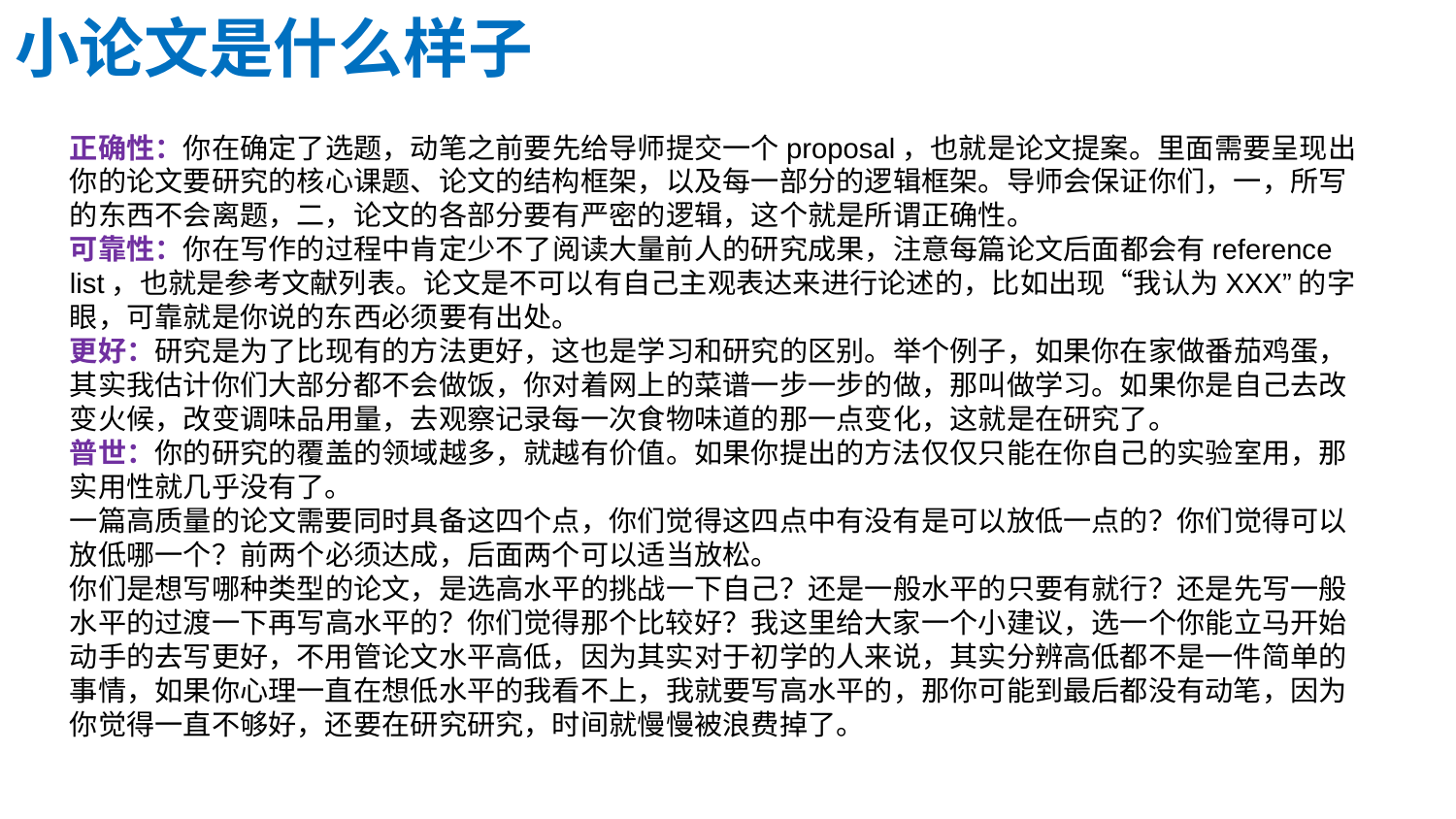

小论文是什么样子
正确性：你在确定了选题，动笔之前要先给导师提交一个proposal，也就是论文提案。里面需要呈现出你的论文要研究的核心课题、论文的结构框架，以及每一部分的逻辑框架。导师会保证你们，一，所写的东西不会离题，二，论文的各部分要有严密的逻辑，这个就是所谓正确性。
可靠性：你在写作的过程中肯定少不了阅读大量前人的研究成果，注意每篇论文后面都会有reference list，也就是参考文献列表。论文是不可以有自己主观表达来进行论述的，比如出现“我认为XXX”的字眼，可靠就是你说的东西必须要有出处。
更好：研究是为了比现有的方法更好，这也是学习和研究的区别。举个例子，如果你在家做番茄鸡蛋，其实我估计你们大部分都不会做饭，你对着网上的菜谱一步一步的做，那叫做学习。如果你是自己去改变火候，改变调味品用量，去观察记录每一次食物味道的那一点变化，这就是在研究了。
普世：你的研究的覆盖的领域越多，就越有价值。如果你提出的方法仅仅只能在你自己的实验室用，那实用性就几乎没有了。
一篇高质量的论文需要同时具备这四个点，你们觉得这四点中有没有是可以放低一点的？你们觉得可以放低哪一个？前两个必须达成，后面两个可以适当放松。
你们是想写哪种类型的论文，是选高水平的挑战一下自己？还是一般水平的只要有就行？还是先写一般水平的过渡一下再写高水平的？你们觉得那个比较好？我这里给大家一个小建议，选一个你能立马开始动手的去写更好，不用管论文水平高低，因为其实对于初学的人来说，其实分辨高低都不是一件简单的事情，如果你心理一直在想低水平的我看不上，我就要写高水平的，那你可能到最后都没有动笔，因为你觉得一直不够好，还要在研究研究，时间就慢慢被浪费掉了。